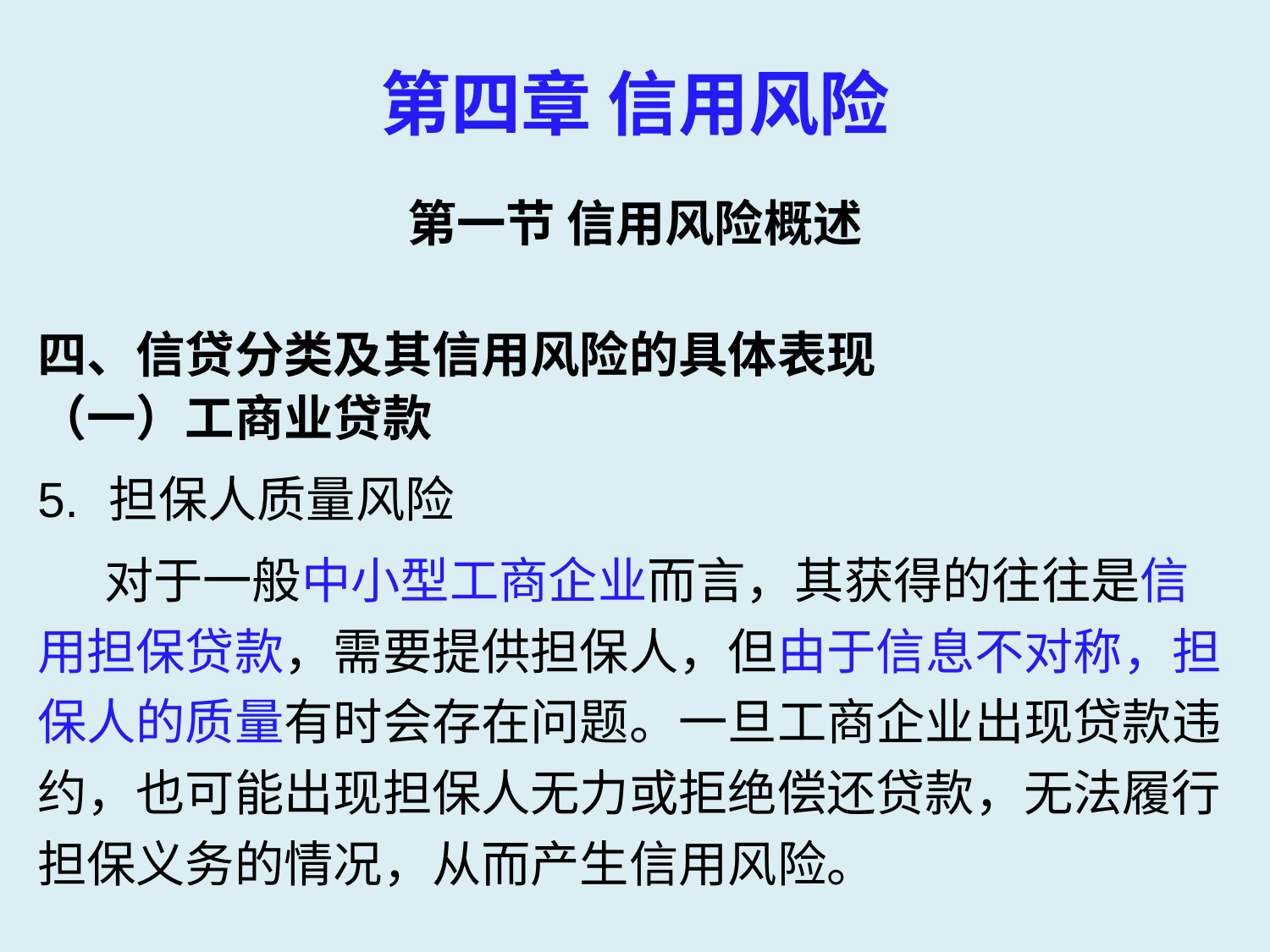

# 第四章 信用风险
第一节 信用风险概述

四、信贷分类及其信用风险的具体表现
（一）工商业贷款
担保人质量风险
     对于一般中小型工商企业而言，其获得的往往是信用担保贷款，需要提供担保人，但由于信息不对称，担保人的质量有时会存在问题。一旦工商企业出现贷款违约，也可能出现担保人无力或拒绝偿还贷款，无法履行担保义务的情况，从而产生信用风险。